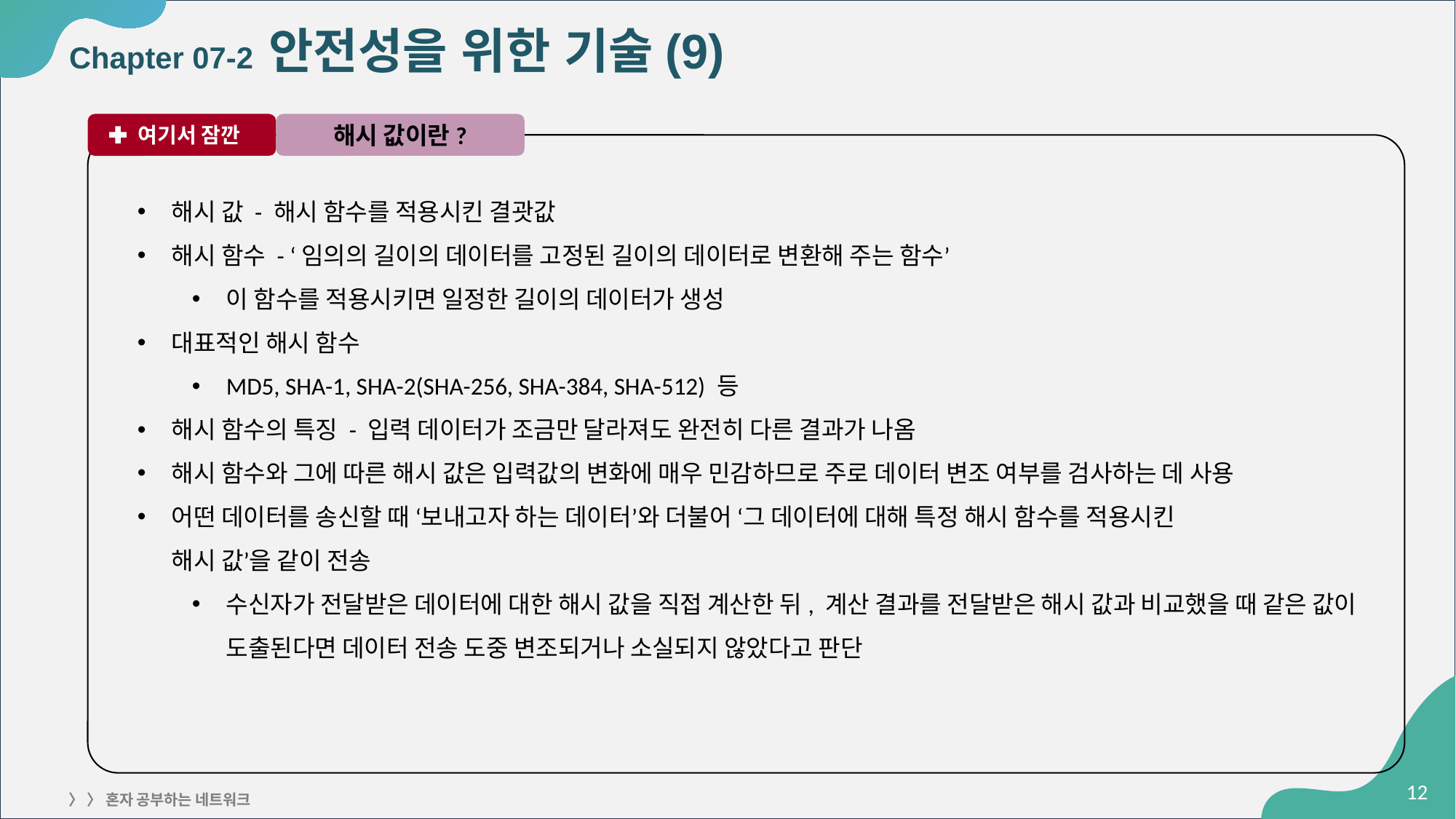

# Chapter 07-2 안전성을 위한 기술(9)
     여기서 잠깐
해시 값이란?

해시 값 - 해시 함수를 적용시킨 결괏값
해시 함수 - ‘임의의 길이의 데이터를 고정된 길이의 데이터로 변환해 주는 함수’
이 함수를 적용시키면 일정한 길이의 데이터가 생성
대표적인 해시 함수
MD5, SHA-1, SHA-2(SHA-256, SHA-384, SHA-512) 등
해시 함수의 특징 - 입력 데이터가 조금만 달라져도 완전히 다른 결과가 나옴
해시 함수와 그에 따른 해시 값은 입력값의 변화에 매우 민감하므로 주로 데이터 변조 여부를 검사하는 데 사용
어떤 데이터를 송신할 때 ‘보내고자 하는 데이터’와 더불어 ‘그 데이터에 대해 특정 해시 함수를 적용시킨
해시 값’을 같이 전송
수신자가 전달받은 데이터에 대한 해시 값을 직접 계산한 뒤, 계산 결과를 전달받은 해시 값과 비교했을 때 같은 값이 도출된다면 데이터 전송 도중 변조되거나 소실되지 않았다고 판단
12
〉 〉 혼자 공부하는 네트워크